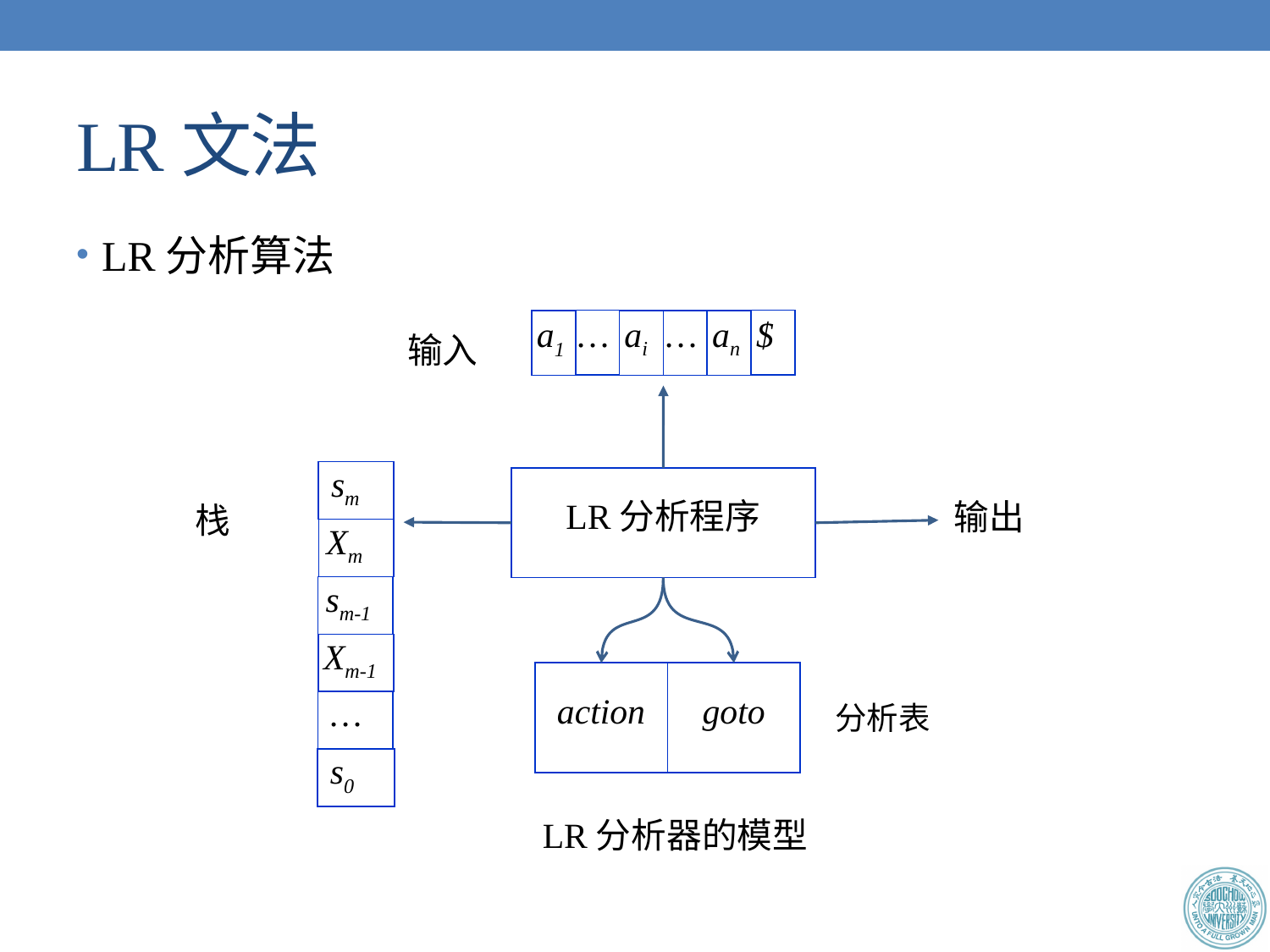

# LR文法
LR分析算法

…
$
ai
an
a1
…
输入
sm
Xm
sm-1
Xm-1
…
s0
LR分析程序
输出
栈
action
goto
分析表
LR分析器的模型